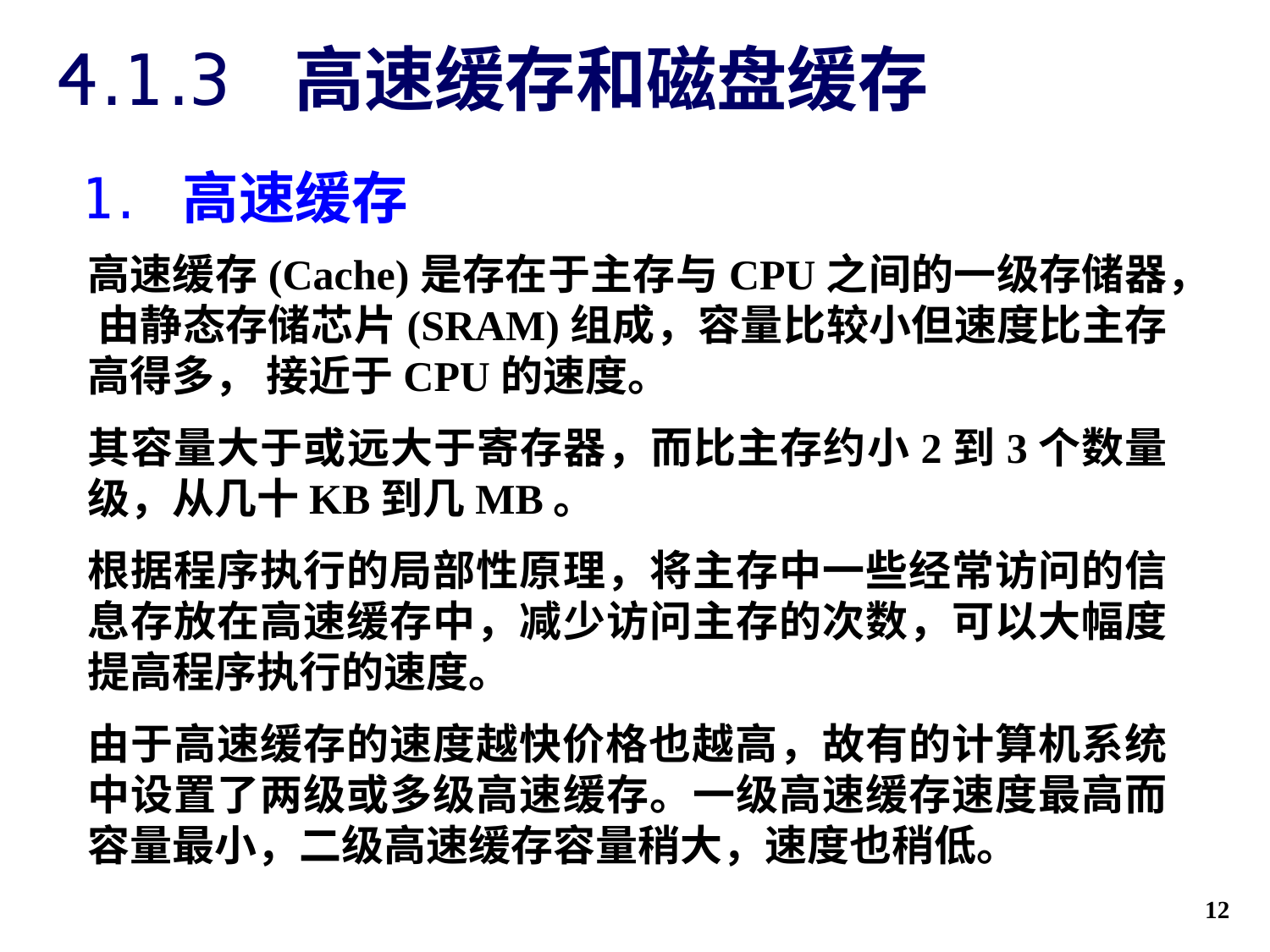

# 4.1.3  高速缓存和磁盘缓存
1.  高速缓存
高速缓存(Cache)是存在于主存与CPU之间的一级存储器， 由静态存储芯片(SRAM)组成，容量比较小但速度比主存高得多， 接近于CPU的速度。
其容量大于或远大于寄存器，而比主存约小2到3个数量级，从几十KB到几MB。
根据程序执行的局部性原理，将主存中一些经常访问的信息存放在高速缓存中，减少访问主存的次数，可以大幅度提高程序执行的速度。
由于高速缓存的速度越快价格也越高，故有的计算机系统中设置了两级或多级高速缓存。一级高速缓存速度最高而容量最小，二级高速缓存容量稍大，速度也稍低。
12